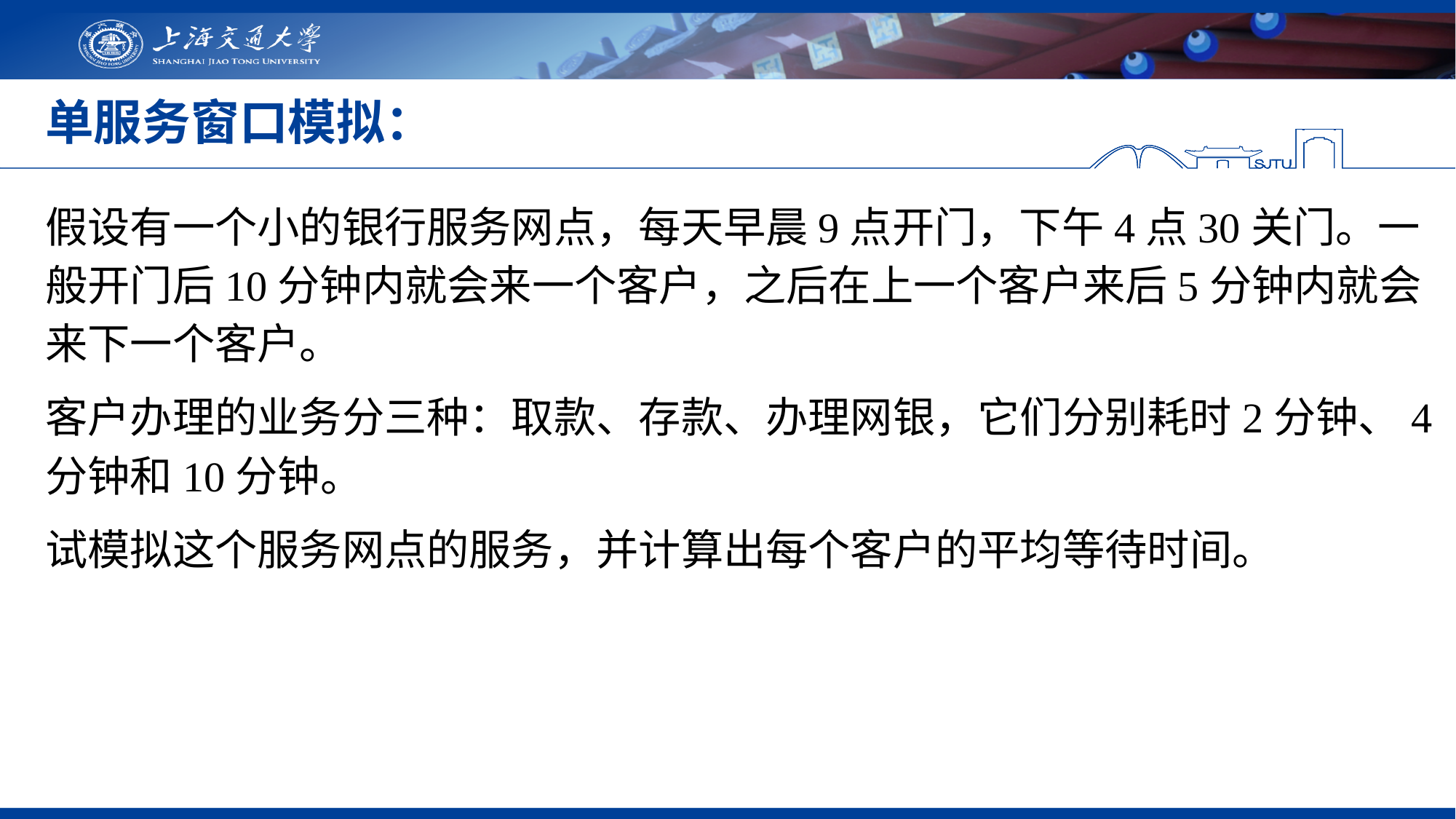

# 单服务窗口模拟：
假设有一个小的银行服务网点，每天早晨9点开门，下午4点30关门。一般开门后10分钟内就会来一个客户，之后在上一个客户来后5分钟内就会来下一个客户。
客户办理的业务分三种：取款、存款、办理网银，它们分别耗时2分钟、4分钟和10分钟。
试模拟这个服务网点的服务，并计算出每个客户的平均等待时间。